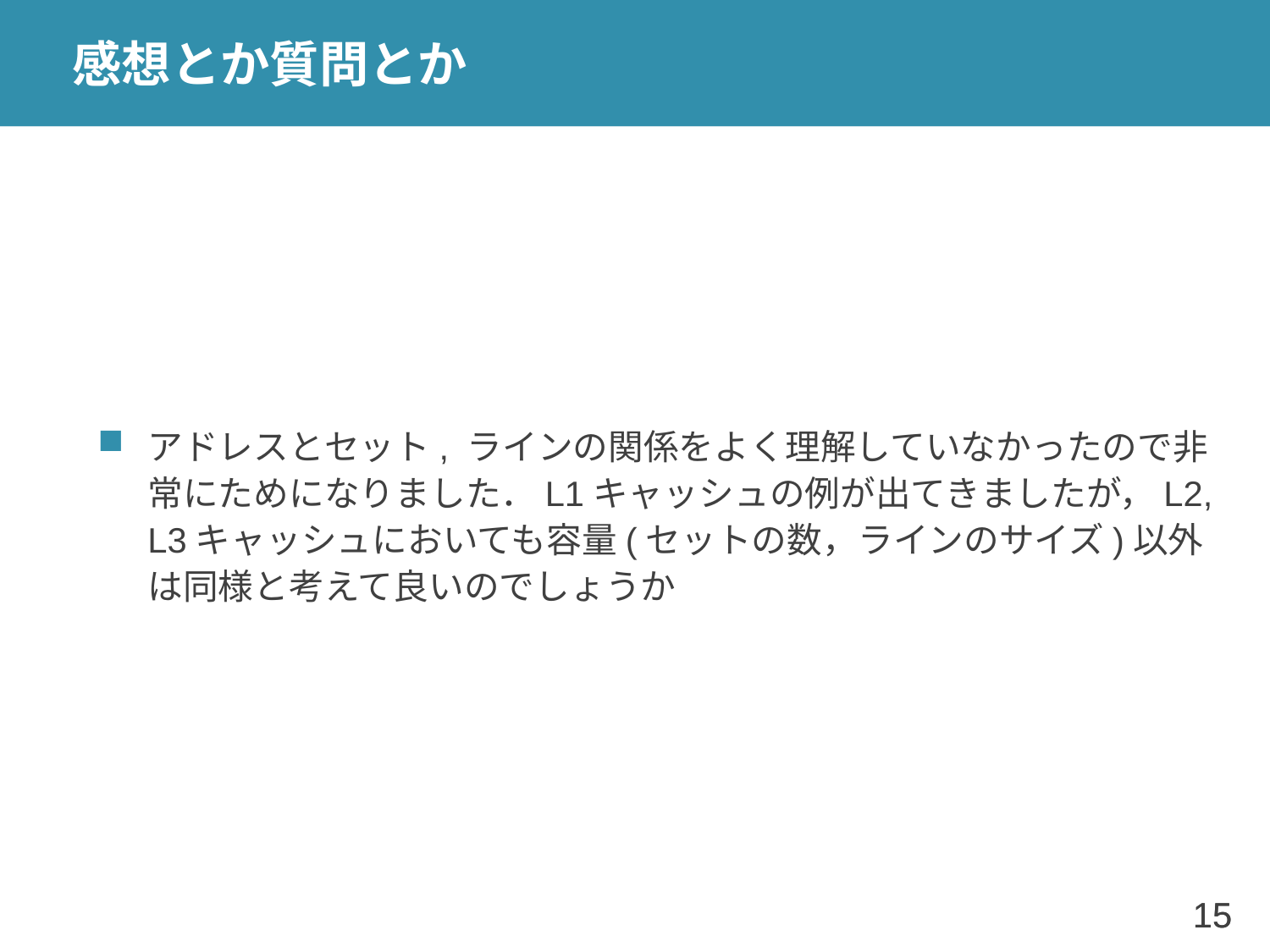

# 感想とか質問とか
アドレスとセット, ラインの関係をよく理解していなかったので非常にためになりました．L1キャッシュの例が出てきましたが，L2, L3キャッシュにおいても容量(セットの数，ラインのサイズ)以外は同様と考えて良いのでしょうか